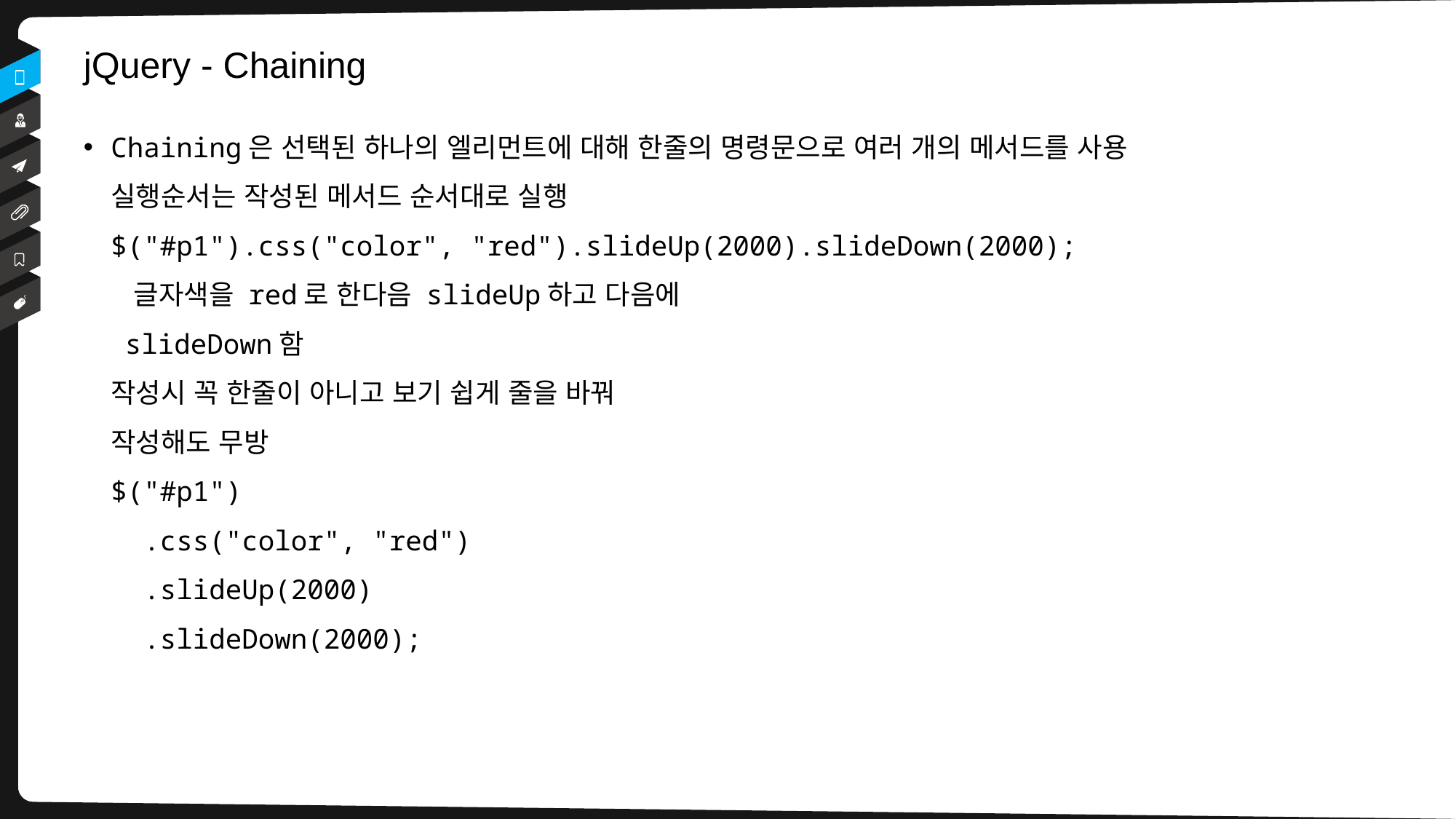

# jQuery - Chaining
Chaining은 선택된 하나의 엘리먼트에 대해 한줄의 명령문으로 여러 개의 메서드를 사용
실행순서는 작성된 메서드 순서대로 실행
$("#p1").css("color", "red").slideUp(2000).slideDown(2000);
 글자색을 red로 한다음 slideUp하고 다음에
 slideDown함
작성시 꼭 한줄이 아니고 보기 쉽게 줄을 바꿔
작성해도 무방
$("#p1")
  .css("color", "red")
  .slideUp(2000)
  .slideDown(2000);